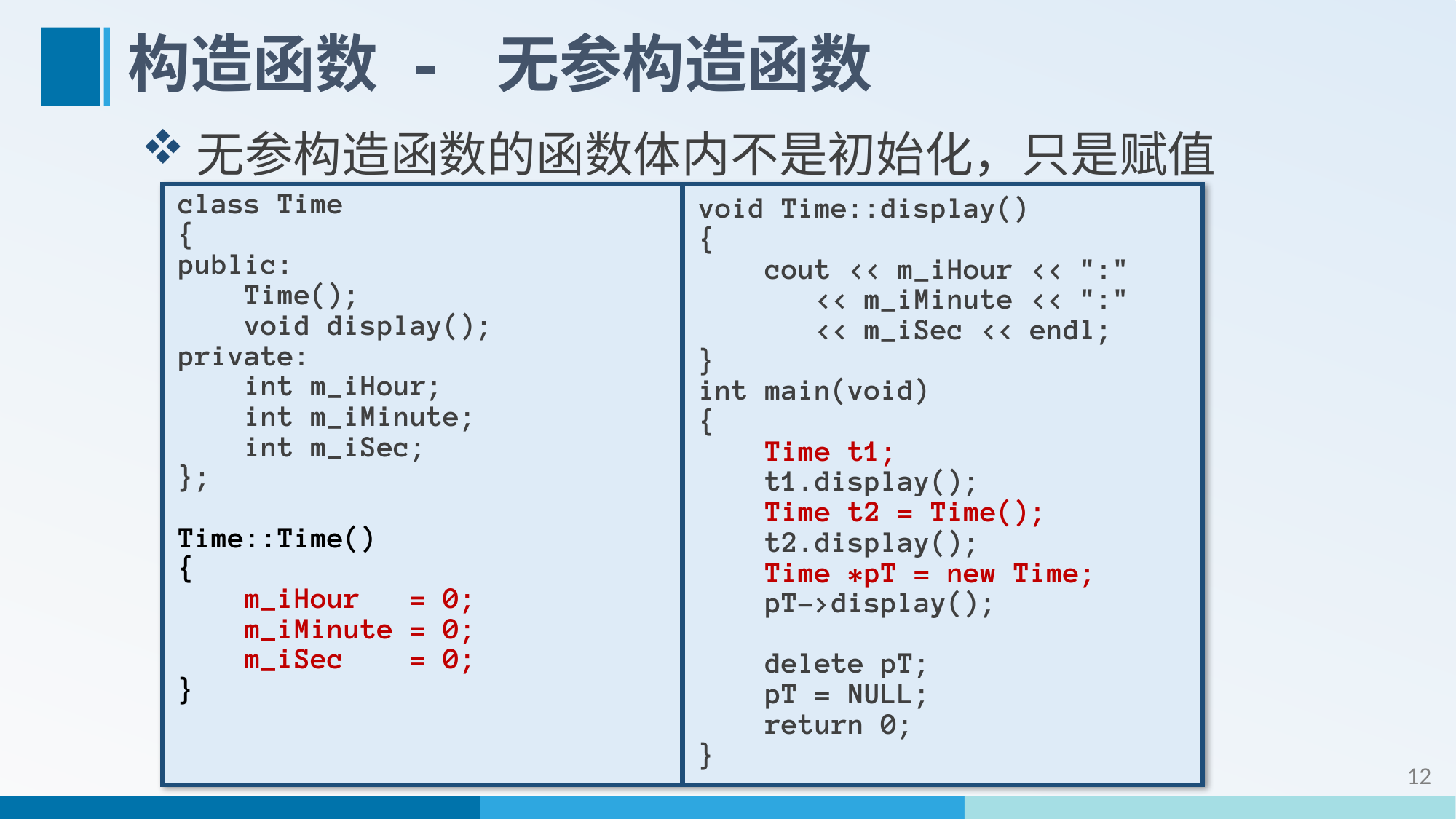

# 构造函数 - 无参构造函数
无参构造函数的函数体内不是初始化，只是赋值
class Time
{
public:
    Time();
    void display();
private:
    int m_iHour;
    int m_iMinute;
    int m_iSec;
};

Time::Time()
{
    m_iHour   = 0;
    m_iMinute = 0;
    m_iSec    = 0;
}

void Time::display()
{
    cout << m_iHour << ":"
       << m_iMinute << ":"
       << m_iSec << endl;
}
int main(void)
{
    Time t1;
    t1.display();
    Time t2 = Time();
    t2.display();
    Time *pT = new Time;
    pT->display();

    delete pT;
    pT = NULL;
    return 0;
}